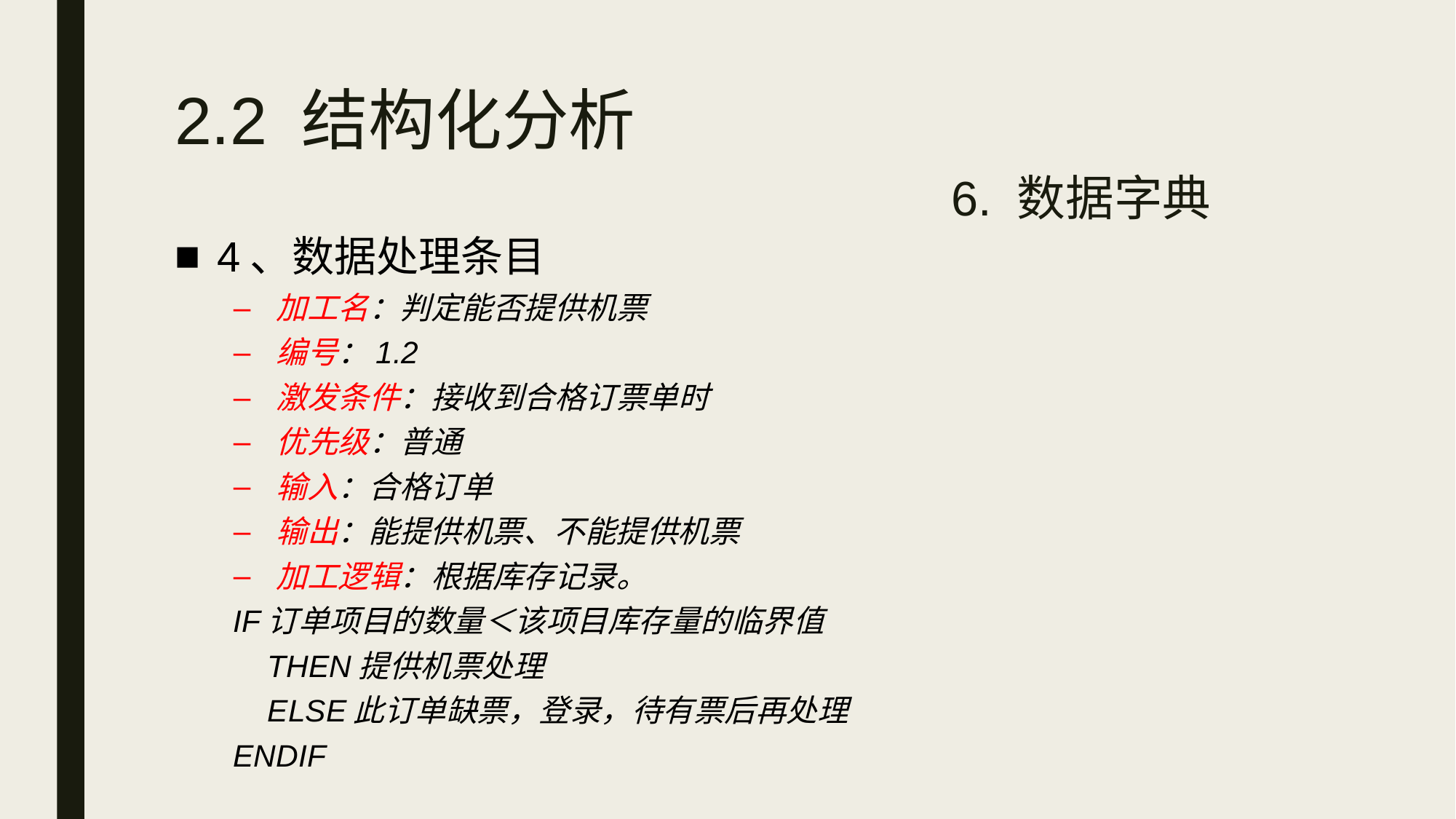

# 2.2 结构化分析 6. 数据字典
4、数据处理条目
加工名：判定能否提供机票
编号：1.2
激发条件：接收到合格订票单时
优先级：普通
输入：合格订单
输出：能提供机票、不能提供机票
加工逻辑：根据库存记录。
			IF订单项目的数量＜该项目库存量的临界值
			    THEN提供机票处理
			    ELSE此订单缺票，登录，待有票后再处理
			ENDIF